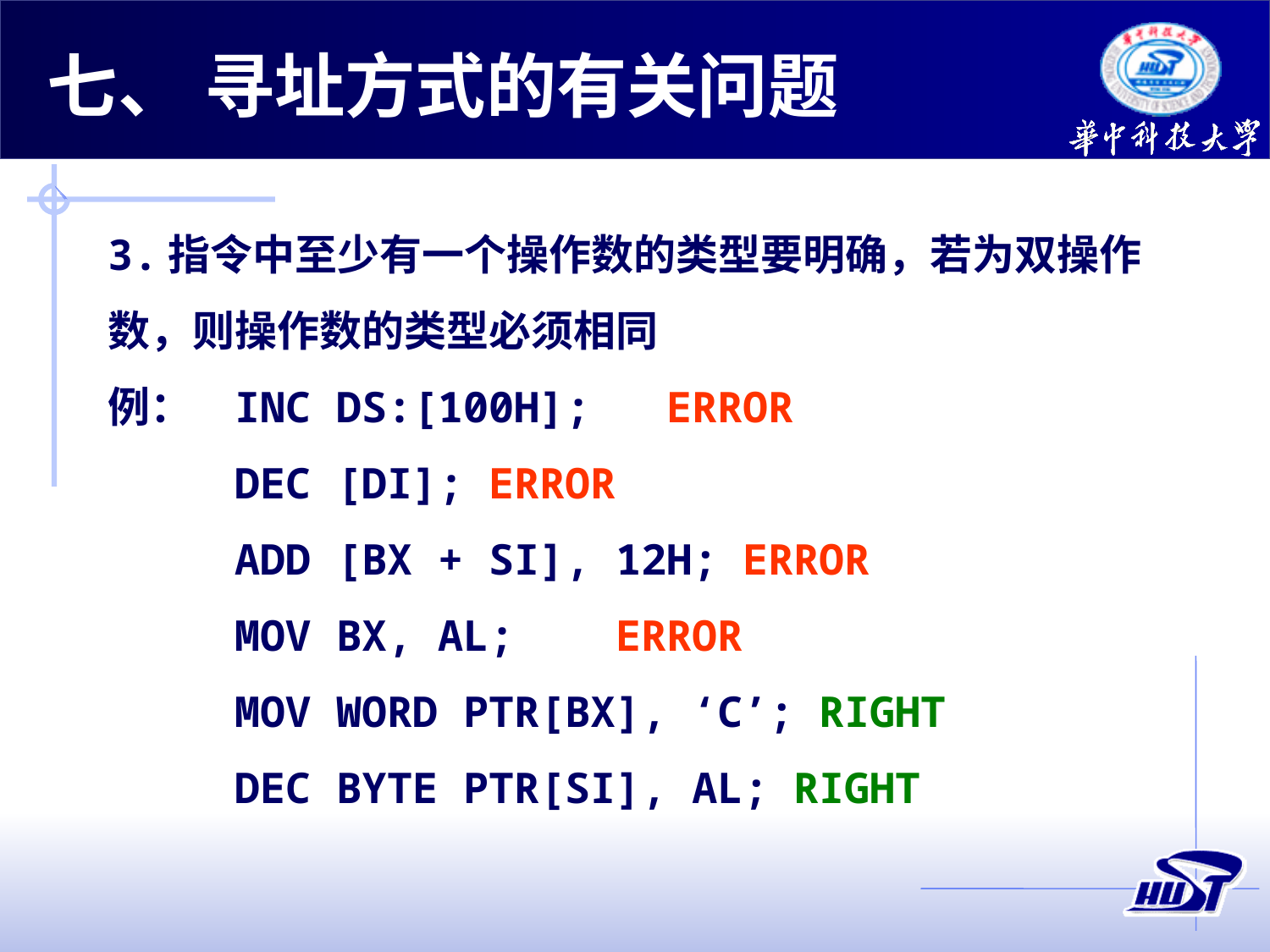

七、 寻址方式的有关问题
3.指令中至少有一个操作数的类型要明确，若为双操作数，则操作数的类型必须相同
例：	INC DS:[100H];   ERROR
	DEC [DI];	ERROR
	ADD [BX + SI], 12H; ERROR
	MOV BX, AL;	ERROR
	MOV WORD PTR[BX], ‘C’; RIGHT
	DEC BYTE PTR[SI], AL; RIGHT